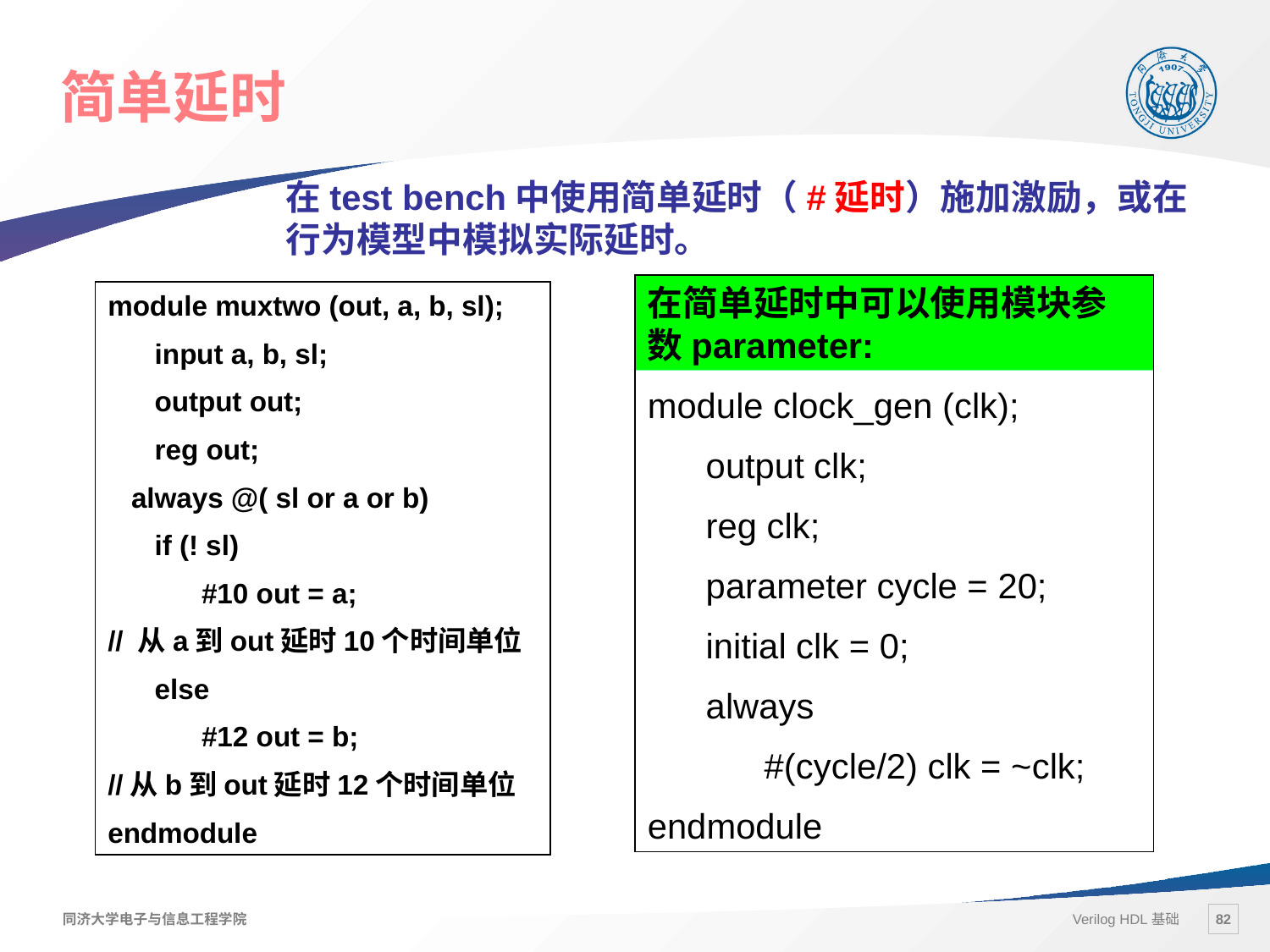

# 简单延时
在test bench中使用简单延时（#延时）施加激励，或在行为模型中模拟实际延时。

在简单延时中可以使用模块参数parameter:
module clock_gen (clk);
      output clk;
      reg clk;
      parameter cycle = 20;
      initial clk = 0;
      always
            #(cycle/2) clk = ~clk;
endmodule
module muxtwo (out, a, b, sl);
      input a, b, sl;
      output out;
      reg out;
   always @( sl or a or b)
      if (! sl)
            #10 out = a;
// 从a到out延时10个时间单位
      else
            #12 out = b;
//从b到out延时12个时间单位
endmodule